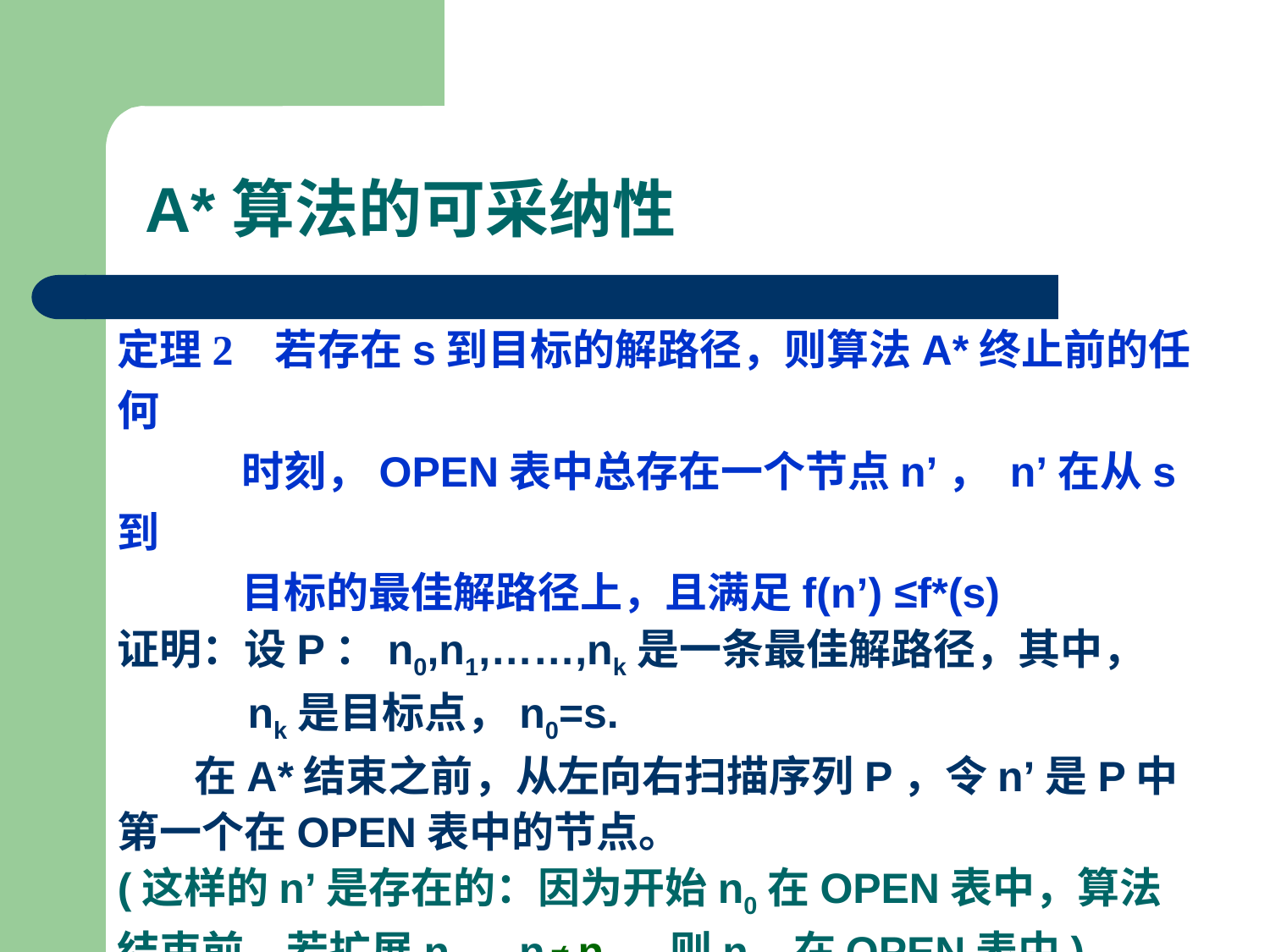

A*算法的可采纳性
定理2   若存在s到目标的解路径，则算法A*终止前的任何
            时刻，OPEN表中总存在一个节点n’， n’在从s到
            目标的最佳解路径上，且满足f(n’) ≤f*(s)
证明：设P：n0,n1,……,nk是一条最佳解路径，其中，
           nk是目标点，n0=s.
       在A*结束之前，从左向右扫描序列P，令n’是P中第一个在OPEN表中的节点。
(这样的n’是存在的：因为开始n0在OPEN表中，算法结束前，若扩展ni，ni≠ nk，则ni+1在OPEN表中)。
46